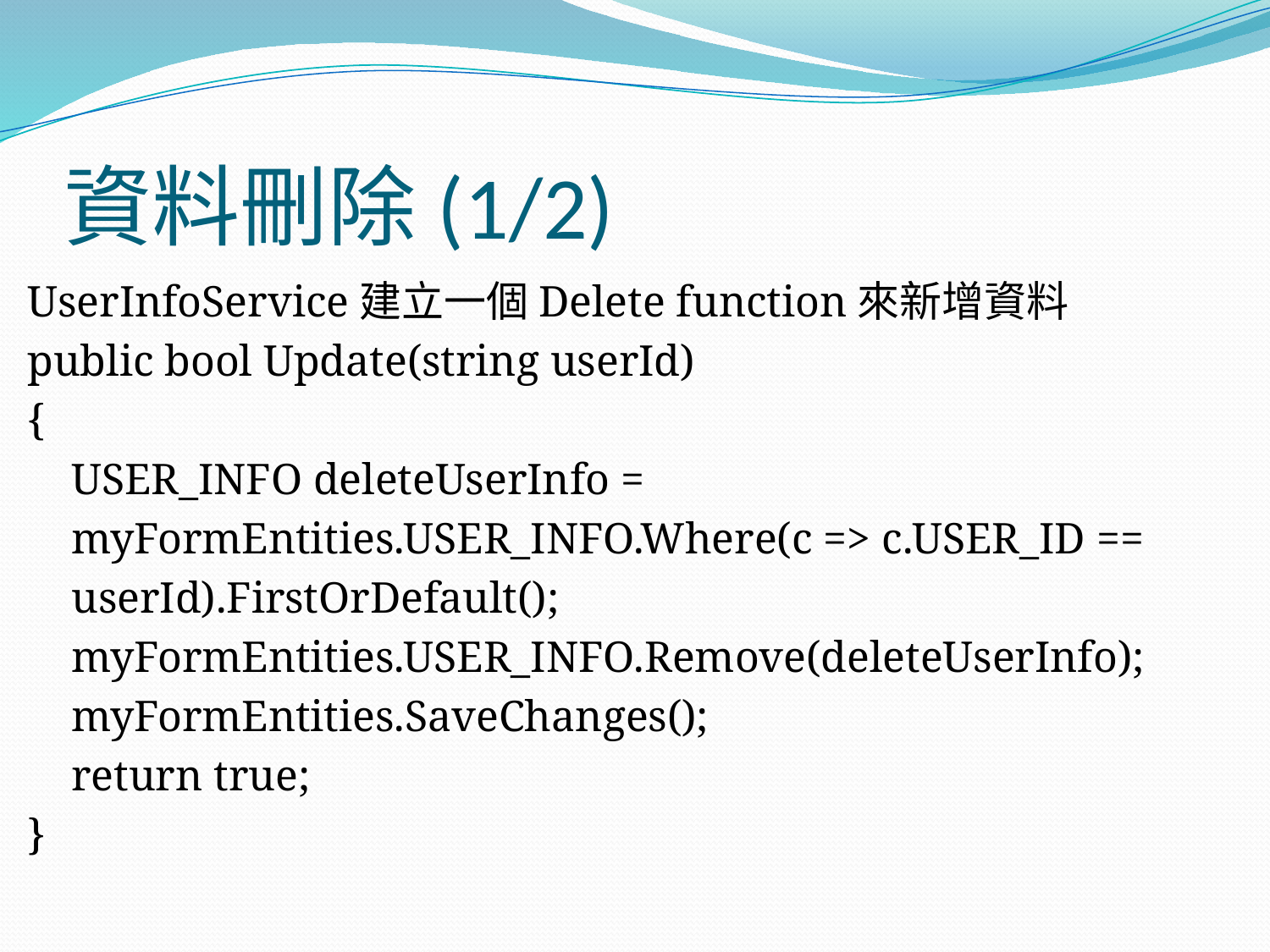

# 資料刪除(1/2)
UserInfoService建立一個Delete function來新增資料
public bool Update(string userId)
{
    USER_INFO deleteUserInfo =
    myFormEntities.USER_INFO.Where(c => c.USER_ID ==
    userId).FirstOrDefault();
    myFormEntities.USER_INFO.Remove(deleteUserInfo);
    myFormEntities.SaveChanges();
    return true;
}